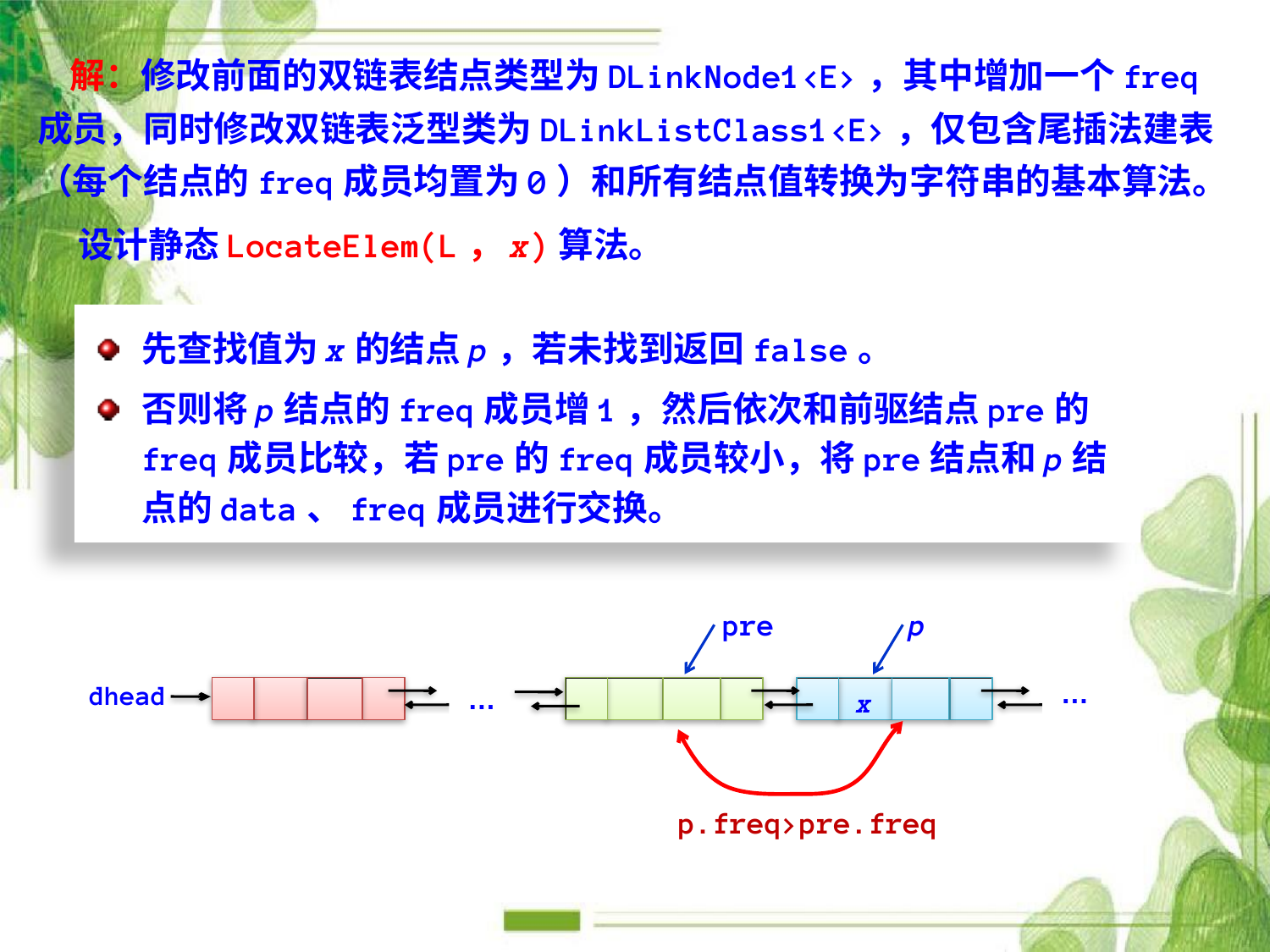

解：修改前面的双链表结点类型为DLinkNode1<E>，其中增加一个freq成员，同时修改双链表泛型类为DLinkListClass1<E>，仅包含尾插法建表（每个结点的freq成员均置为0）和所有结点值转换为字符串的基本算法。
    设计静态LocateElem(L，x)算法。
先查找值为x的结点p，若未找到返回false。
否则将p结点的freq成员增1，然后依次和前驱结点pre的freq成员比较，若pre的freq成员较小，将pre结点和p结点的data、freq成员进行交换。
pre
p
…
dhead

x

…

p.freq>pre.freq